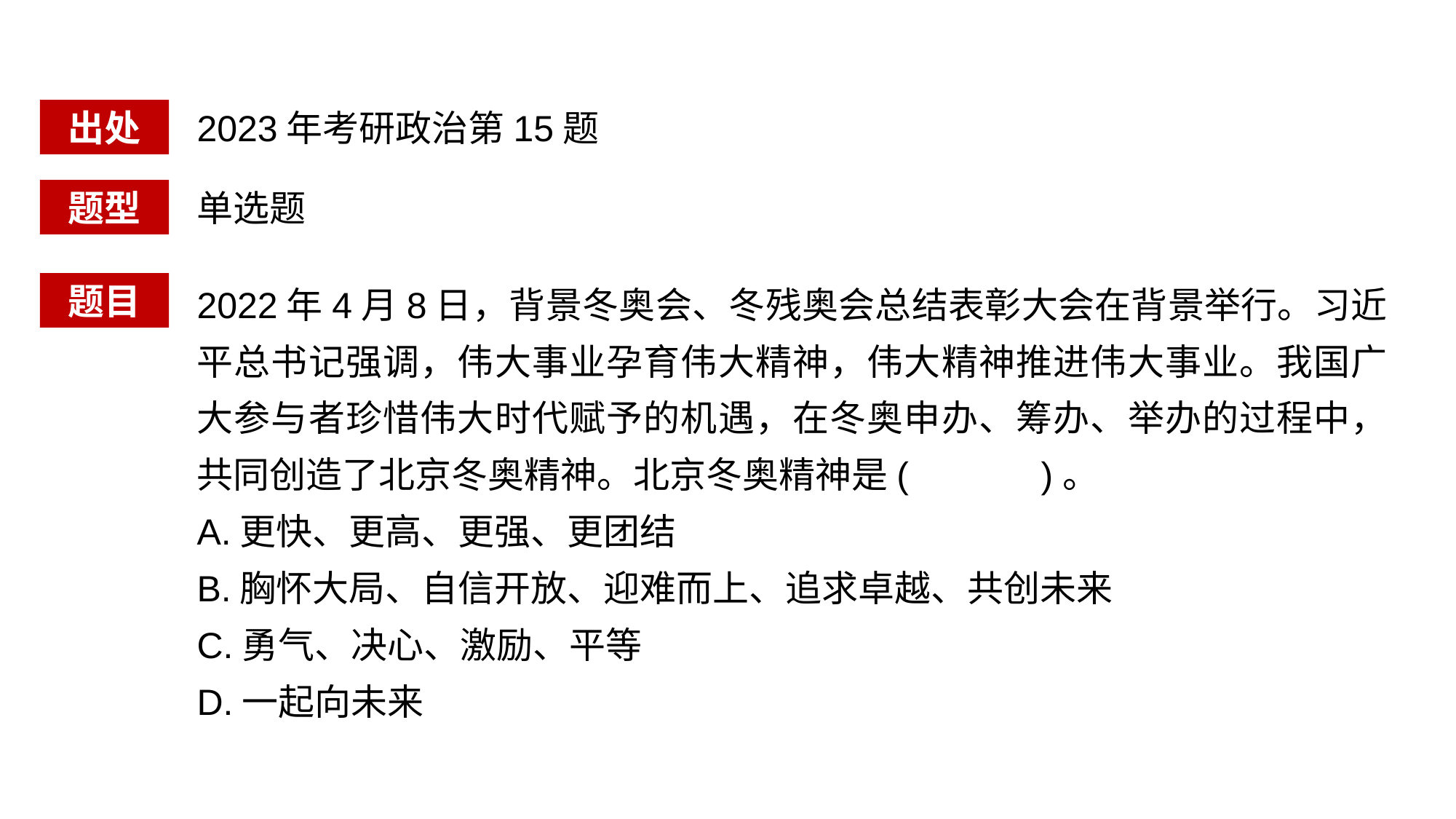

出处
2023年考研政治第15题
题型
单选题
2022年4月8日，背景冬奥会、冬残奥会总结表彰大会在背景举行。习近平总书记强调，伟大事业孕育伟大精神，伟大精神推进伟大事业。我国广大参与者珍惜伟大时代赋予的机遇，在冬奥申办、筹办、举办的过程中，共同创造了北京冬奥精神。北京冬奥精神是(             )。
A.更快、更高、更强、更团结
B.胸怀大局、自信开放、迎难而上、追求卓越、共创未来
C.勇气、决心、激励、平等
D.一起向未来
题目